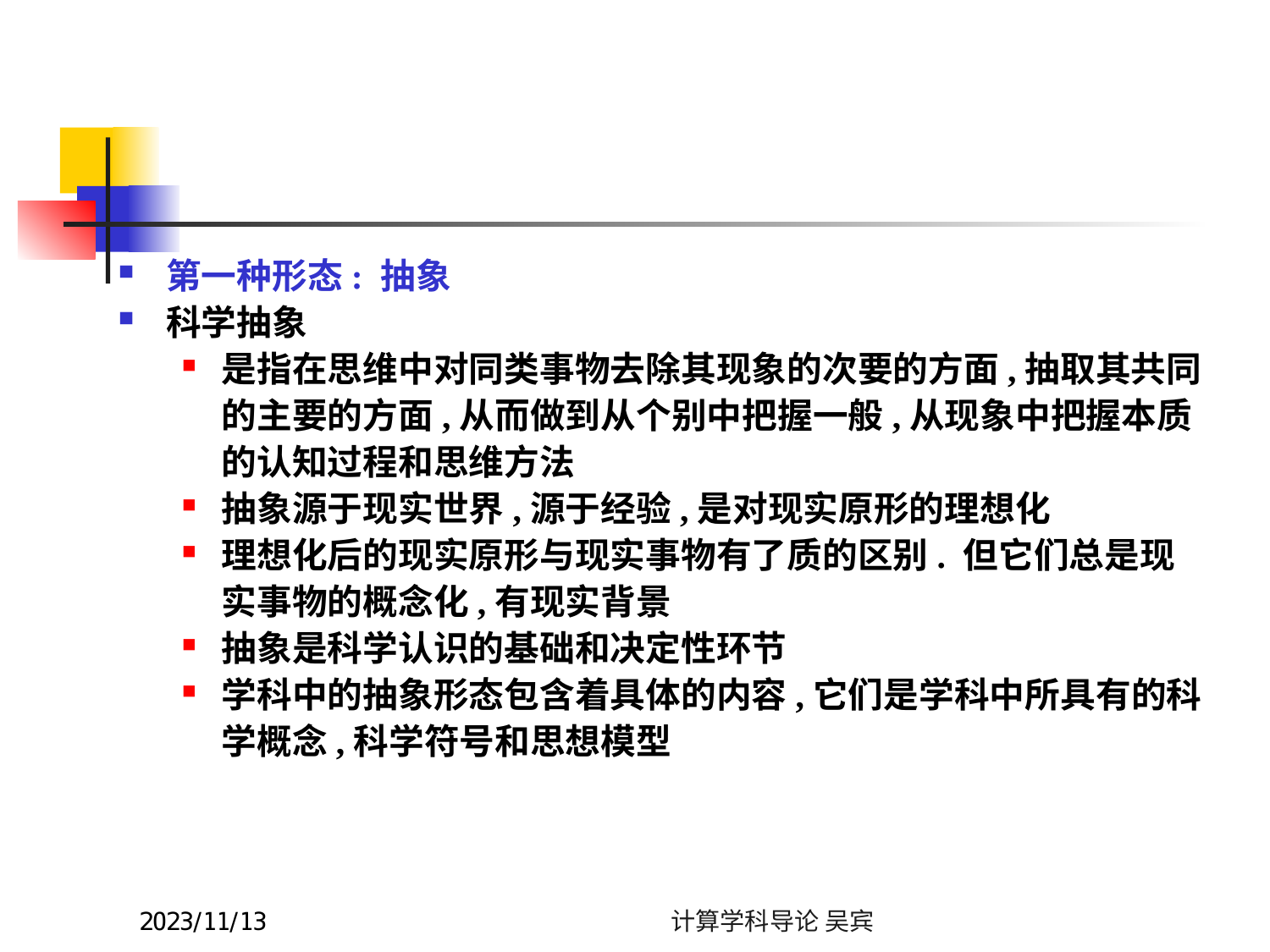

第一种形态: 抽象
科学抽象
是指在思维中对同类事物去除其现象的次要的方面,抽取其共同的主要的方面,从而做到从个别中把握一般,从现象中把握本质的认知过程和思维方法
抽象源于现实世界,源于经验,是对现实原形的理想化
理想化后的现实原形与现实事物有了质的区别. 但它们总是现实事物的概念化,有现实背景
抽象是科学认识的基础和决定性环节
学科中的抽象形态包含着具体的内容,它们是学科中所具有的科学概念,科学符号和思想模型
2023/11/13
计算学科导论 吴宾